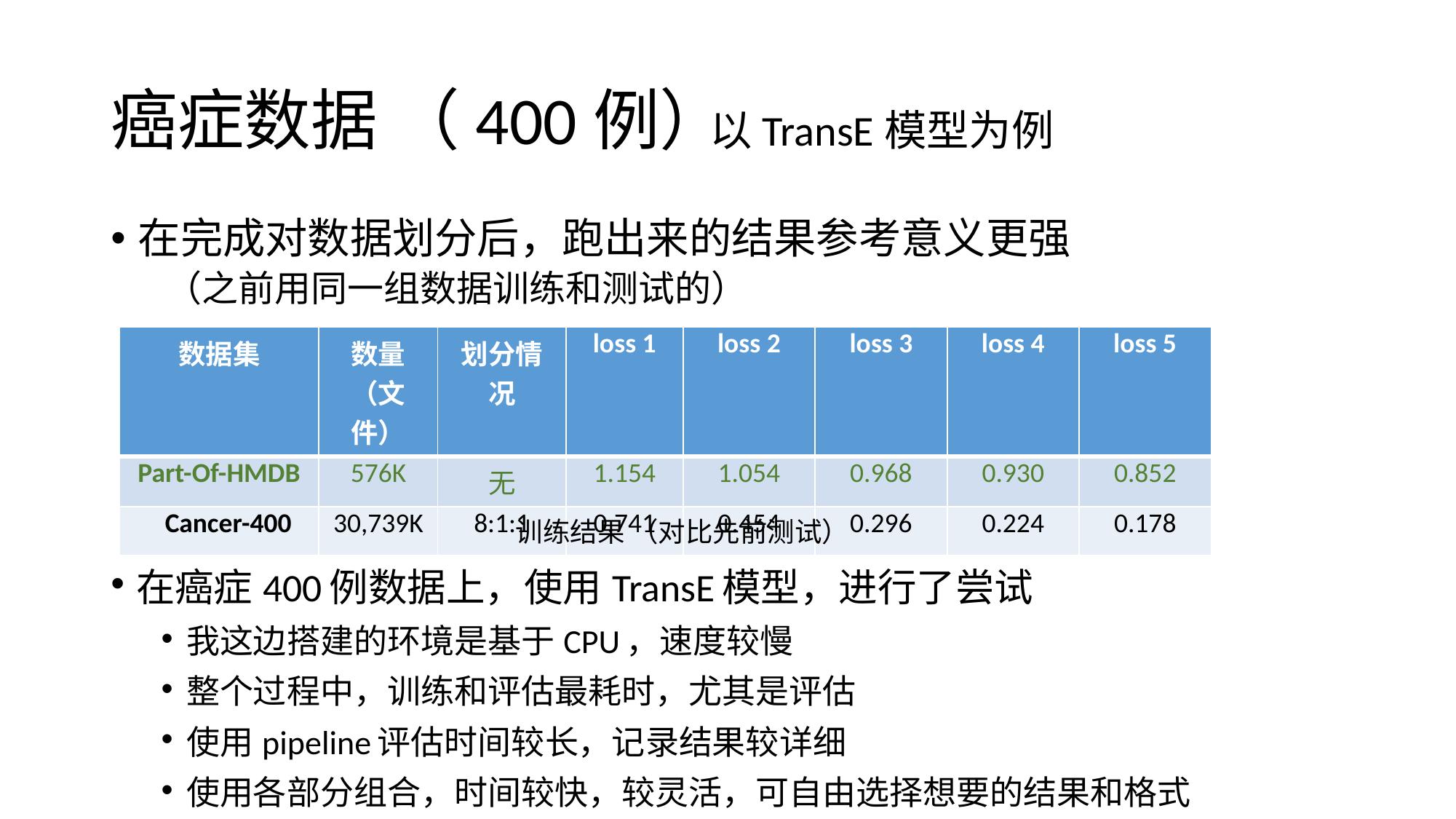

# 癌症数据 （400例）
以TransE模型为例
在完成对数据划分后，跑出来的结果参考意义更强
（之前用同一组数据训练和测试的）

| 数据集 | 数量（文件） | 划分情况 | loss 1 | loss 2 | loss 3 | loss 4 | loss 5 |
| --- | --- | --- | --- | --- | --- | --- | --- |
| Part-Of-HMDB | 576K | 无 | 1.154 | 1.054 | 0.968 | 0.930 | 0.852 |
| Cancer-400 | 30,739K | 8:1:1 | 0.741 | 0.454 | 0.296 | 0.224 | 0.178 |
训练结果 （对比先前测试）
在癌症400例数据上，使用TransE模型，进行了尝试
我这边搭建的环境是基于CPU，速度较慢
整个过程中，训练和评估最耗时，尤其是评估
使用pipeline评估时间较长，记录结果较详细
使用各部分组合，时间较快，较灵活，可自由选择想要的结果和格式